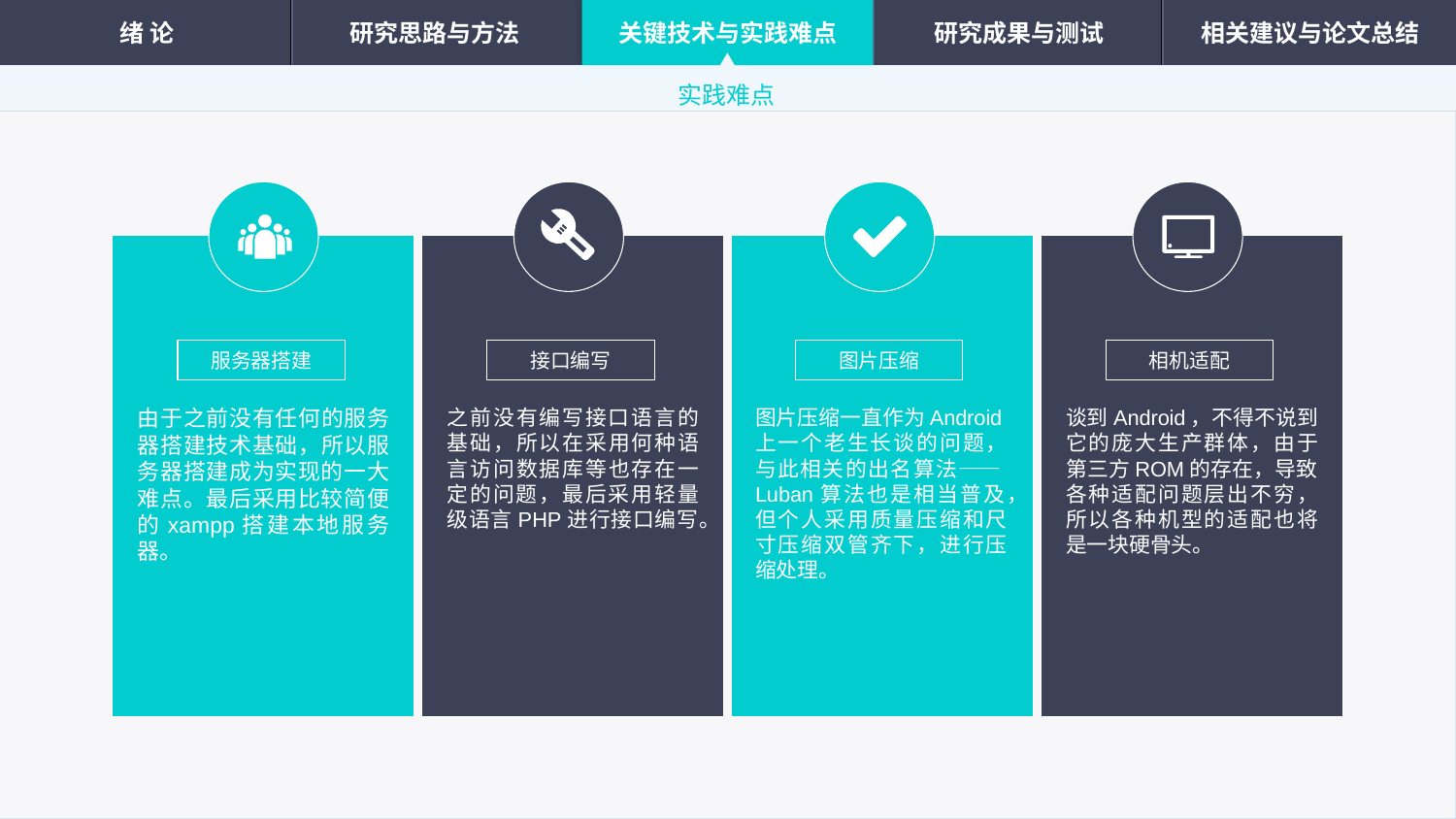

绪 论
研究思路与方法
关键技术与实践难点
研究成果与测试
相关建议与论文总结
实践难点

服务器搭建
接口编写
图片压缩
相机适配
由于之前没有任何的服务器搭建技术基础，所以服务器搭建成为实现的一大难点。最后采用比较简便的xampp搭建本地服务器。
之前没有编写接口语言的基础，所以在采用何种语言访问数据库等也存在一定的问题，最后采用轻量级语言PHP进行接口编写。
图片压缩一直作为Android上一个老生长谈的问题，与此相关的出名算法——Luban算法也是相当普及，但个人采用质量压缩和尺寸压缩双管齐下，进行压缩处理。
谈到Android，不得不说到它的庞大生产群体，由于第三方ROM的存在，导致各种适配问题层出不穷，所以各种机型的适配也将是一块硬骨头。